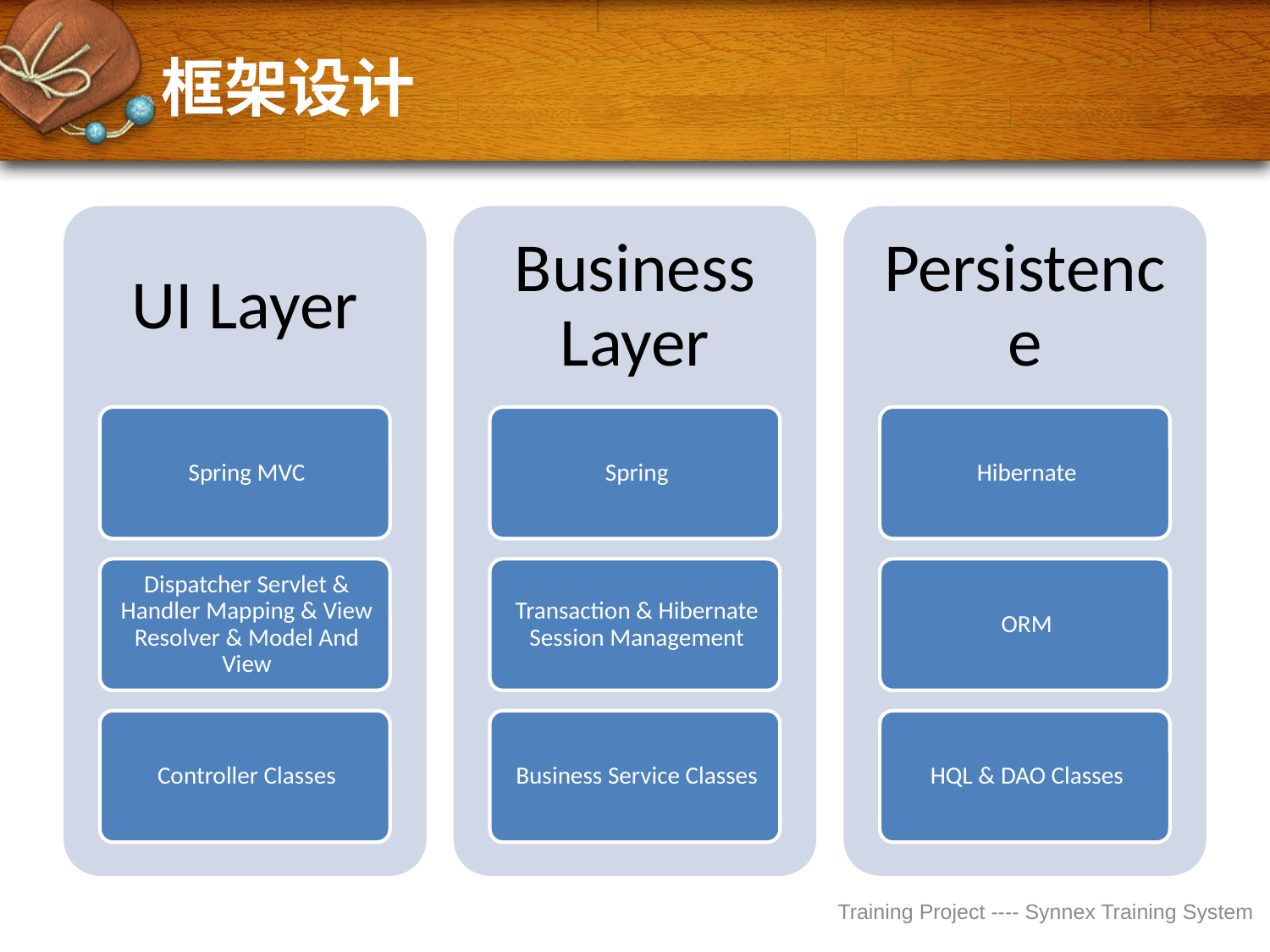

# 框架设计
UI Layer
Spring MVC
Dispatcher Servlet & Handler Mapping & View Resolver & Model And View
Controller Classes
Business Layer
Spring
Transaction & Hibernate Session Management
Business Service Classes
Persistence
Hibernate
ORM
HQL & DAO Classes
Training Project ---- Synnex Training System